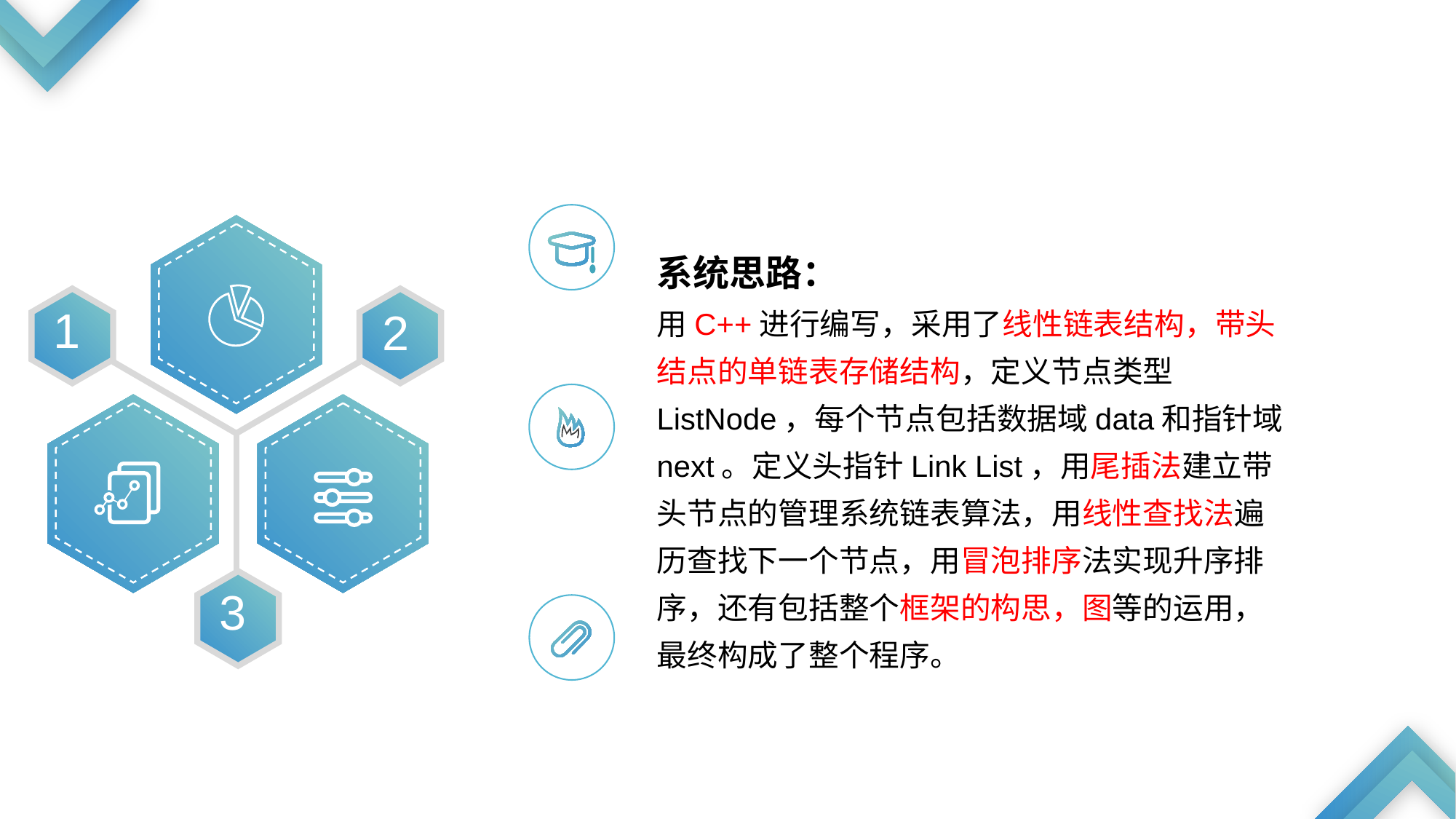

系统思路：
用C++进行编写，采用了线性链表结构，带头结点的单链表存储结构，定义节点类型ListNode，每个节点包括数据域data和指针域next。定义头指针Link List，用尾插法建立带头节点的管理系统链表算法，用线性查找法遍历查找下一个节点，用冒泡排序法实现升序排序，还有包括整个框架的构思，图等的运用，最终构成了整个程序。
1

2

3